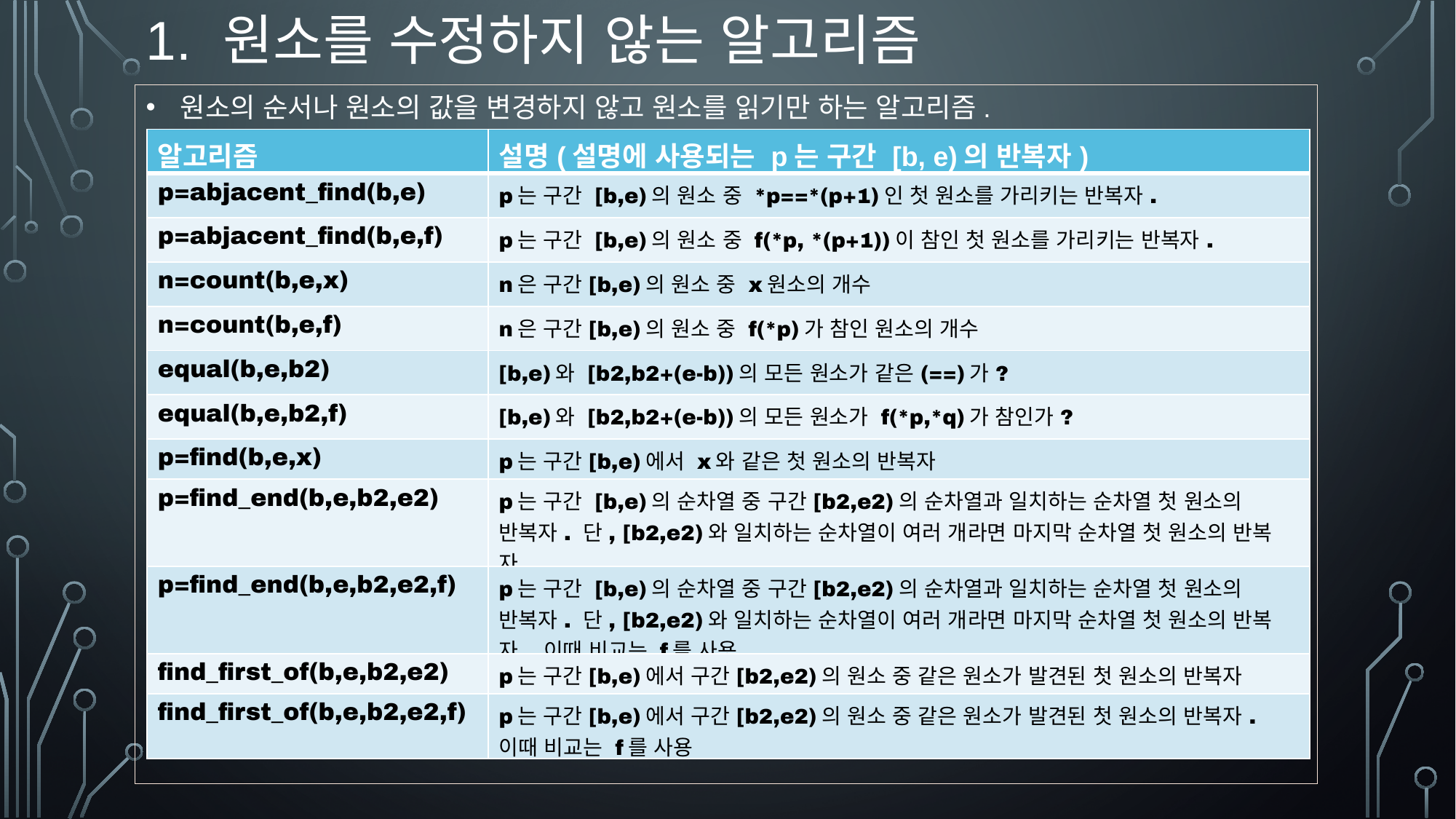

# 1. 원소를 수정하지 않는 알고리즘
원소의 순서나 원소의 값을 변경하지 않고 원소를 읽기만 하는 알고리즘.

| 알고리즘 | 설명(설명에 사용되는 p는 구간 [b, e)의 반복자) |
| --- | --- |
| p=abjacent\_find(b,e) | p는 구간 [b,e)의 원소 중 \*p==\*(p+1)인 첫 원소를 가리키는 반복자. |
| p=abjacent\_find(b,e,f) | p는 구간 [b,e)의 원소 중 f(\*p, \*(p+1))이 참인 첫 원소를 가리키는 반복자. |
| n=count(b,e,x) | n은 구간[b,e)의 원소 중 x원소의 개수 |
| n=count(b,e,f) | n은 구간[b,e)의 원소 중 f(\*p)가 참인 원소의 개수 |
| equal(b,e,b2) | [b,e)와 [b2,b2+(e-b))의 모든 원소가 같은(==)가? |
| equal(b,e,b2,f) | [b,e)와 [b2,b2+(e-b))의 모든 원소가 f(\*p,\*q)가 참인가? |
| p=find(b,e,x) | p는 구간[b,e)에서 x와 같은 첫 원소의 반복자 |
| p=find\_end(b,e,b2,e2) | p는 구간 [b,e)의 순차열 중 구간[b2,e2)의 순차열과 일치하는 순차열 첫 원소의 반복자. 단, [b2,e2)와 일치하는 순차열이 여러 개라면 마지막 순차열 첫 원소의 반복자. |
| p=find\_end(b,e,b2,e2,f) | p는 구간 [b,e)의 순차열 중 구간[b2,e2)의 순차열과 일치하는 순차열 첫 원소의 반복자. 단, [b2,e2)와 일치하는 순차열이 여러 개라면 마지막 순차열 첫 원소의 반복자. 이때 비교는 f를 사용 |
| find\_first\_of(b,e,b2,e2) | p는 구간[b,e)에서 구간[b2,e2)의 원소 중 같은 원소가 발견된 첫 원소의 반복자 |
| find\_first\_of(b,e,b2,e2,f) | p는 구간[b,e)에서 구간[b2,e2)의 원소 중 같은 원소가 발견된 첫 원소의 반복자. 이때 비교는 f를 사용 |